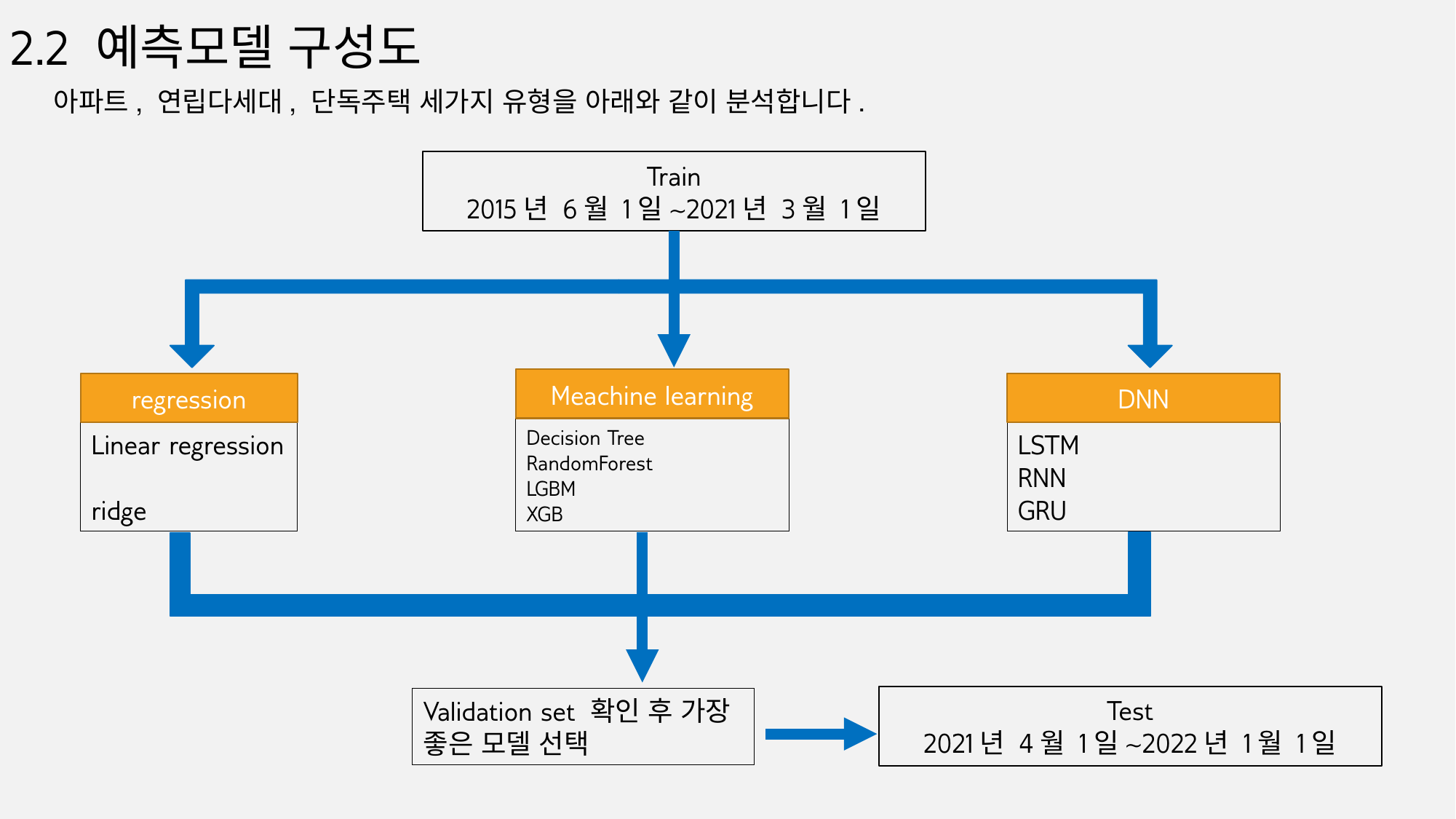

2.2 예측모델 구성도
아파트, 연립다세대, 단독주택 세가지 유형을 아래와 같이 분석합니다.
Train
2015년 6월 1일~2021년 3월 1일

Meachine learning
regression
DNN
Decision Tree
RandomForest
LGBM
XGB
Linear regression

ridge
LSTM
RNN
GRU

Test
2021년 4월 1일~2022년 1월 1일
Validation set 확인 후 가장 좋은 모델 선택